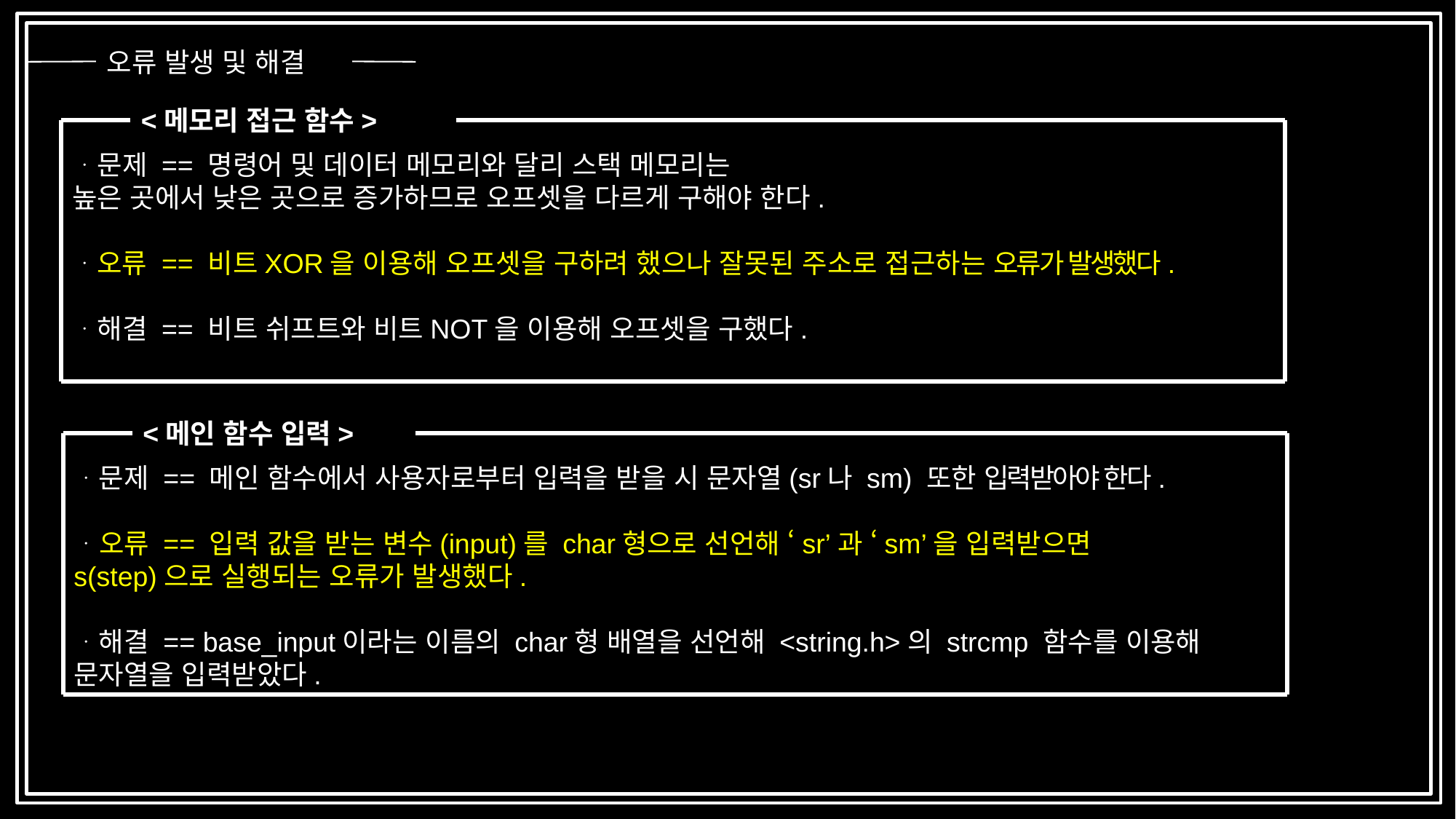

오류 발생 및 해결
<메모리 접근 함수>
ᆞ문제 == 명령어 및 데이터 메모리와 달리 스택 메모리는
높은 곳에서 낮은 곳으로 증가하므로 오프셋을 다르게 구해야 한다.

ᆞ오류 == 비트XOR을 이용해 오프셋을 구하려 했으나 잘못된 주소로 접근하는 오류가 발생했다.

ᆞ해결 == 비트 쉬프트와 비트NOT을 이용해 오프셋을 구했다.
<메인 함수 입력>
ᆞ문제 == 메인 함수에서 사용자로부터 입력을 받을 시 문자열(sr나 sm) 또한 입력받아야 한다.

ᆞ오류 == 입력 값을 받는 변수(input)를 char형으로 선언해 ‘sr’과 ‘sm’을 입력받으면
s(step)으로 실행되는 오류가 발생했다.

ᆞ해결 == base_input이라는 이름의 char형 배열을 선언해 <string.h>의 strcmp 함수를 이용해 문자열을 입력받았다.